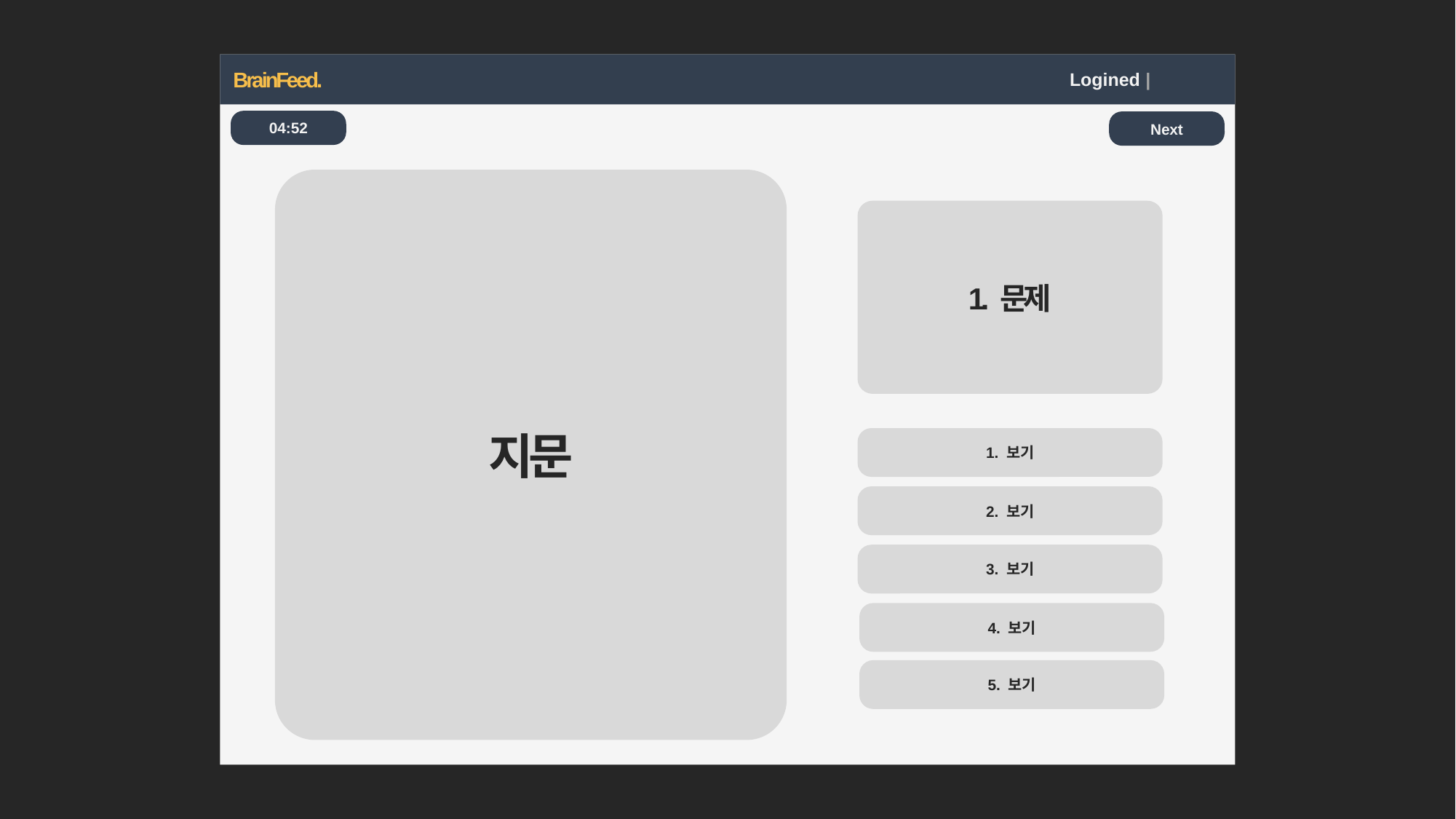

BrainFeed.
Logined | Sign Up
04:52
Next
지문
1. 문제
1. 보기
2. 보기
3. 보기
4. 보기
5. 보기